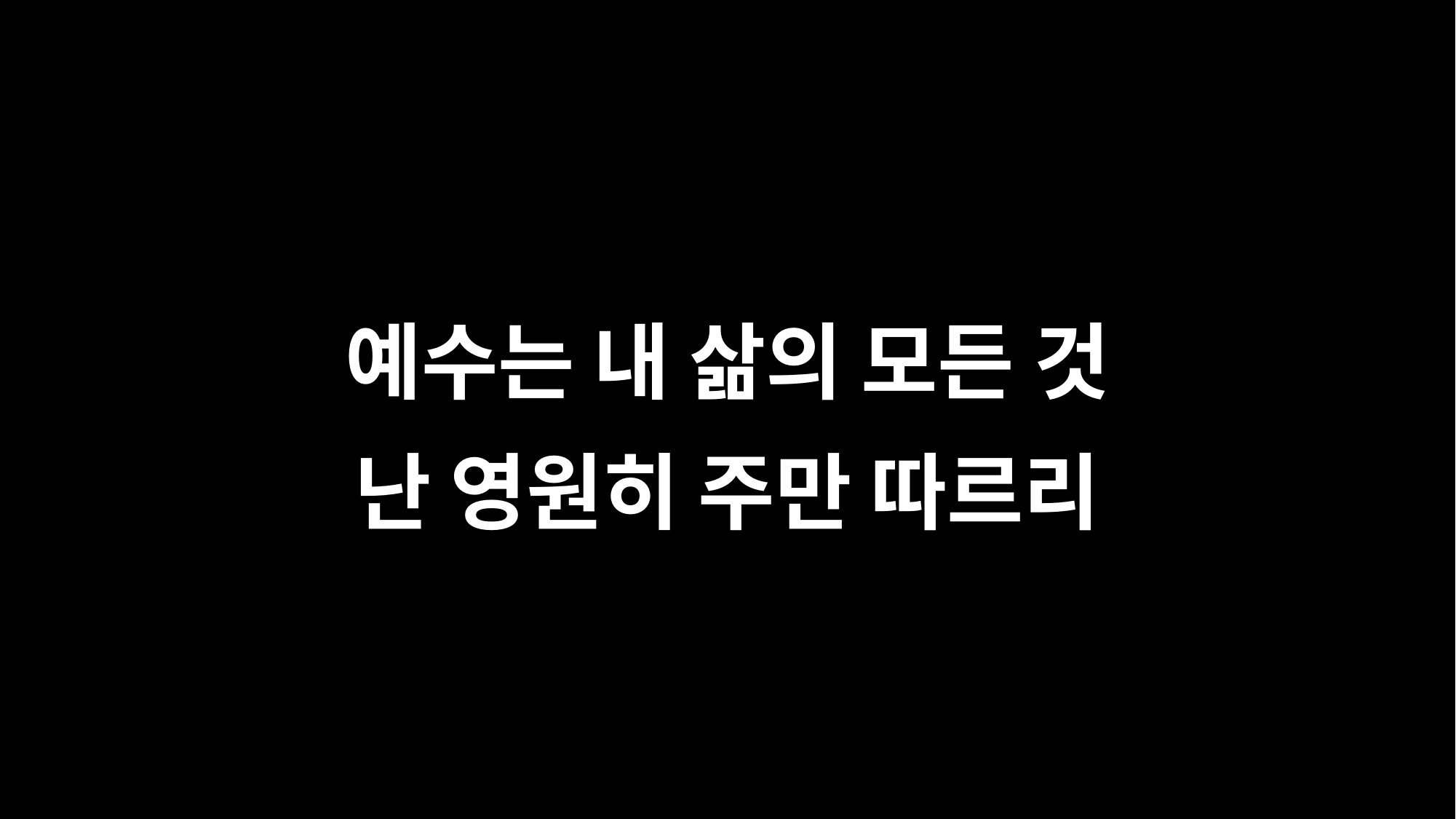

예수는 내 삶의 모든 것
난 영원히 주만 따르리